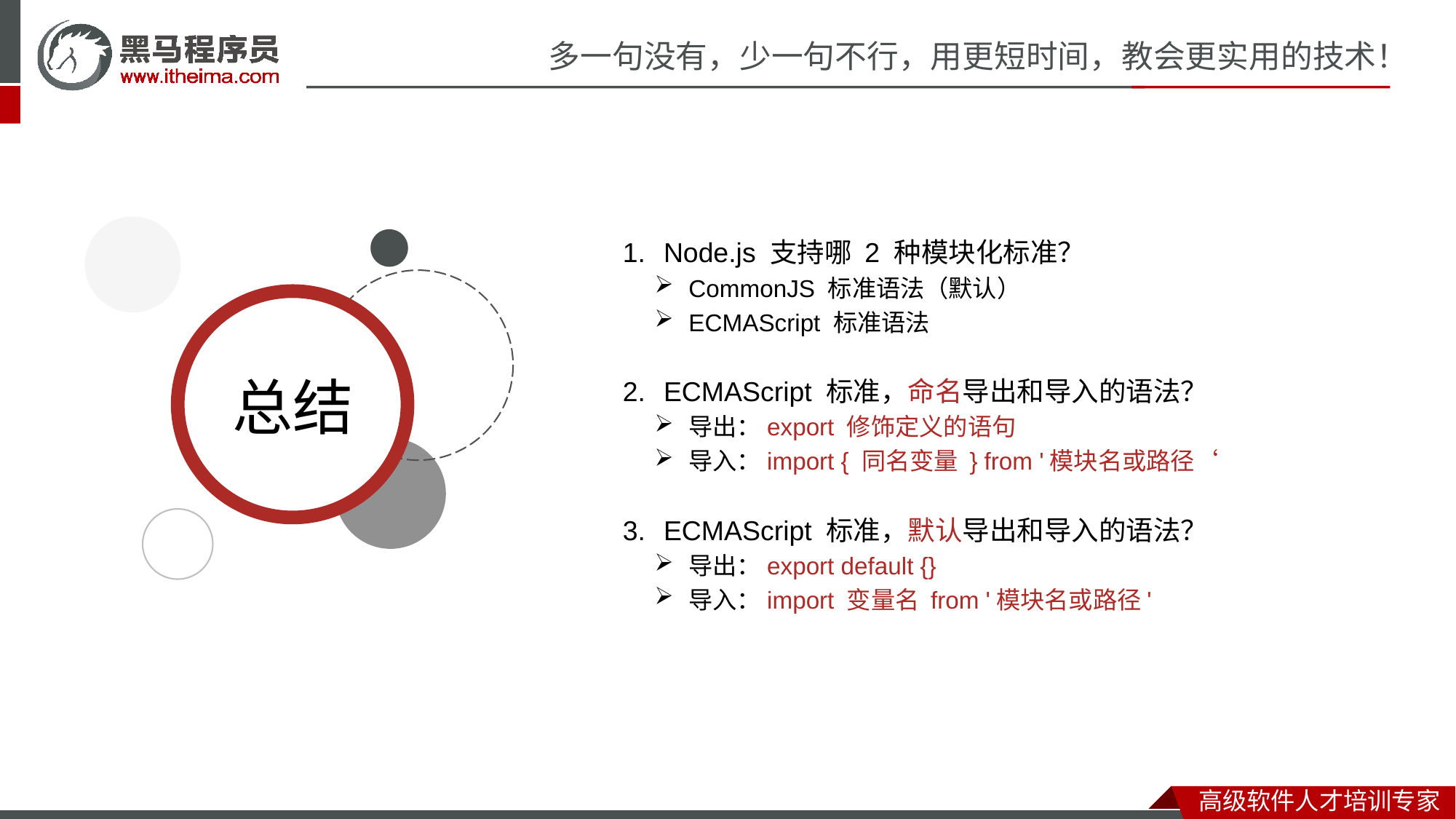

Node.js 支持哪 2 种模块化标准？
CommonJS 标准语法（默认）
ECMAScript 标准语法
ECMAScript 标准，命名导出和导入的语法？
导出：export 修饰定义的语句
导入：import { 同名变量 } from '模块名或路径‘
ECMAScript 标准，默认导出和导入的语法？
导出：export default {}
导入：import 变量名 from '模块名或路径'